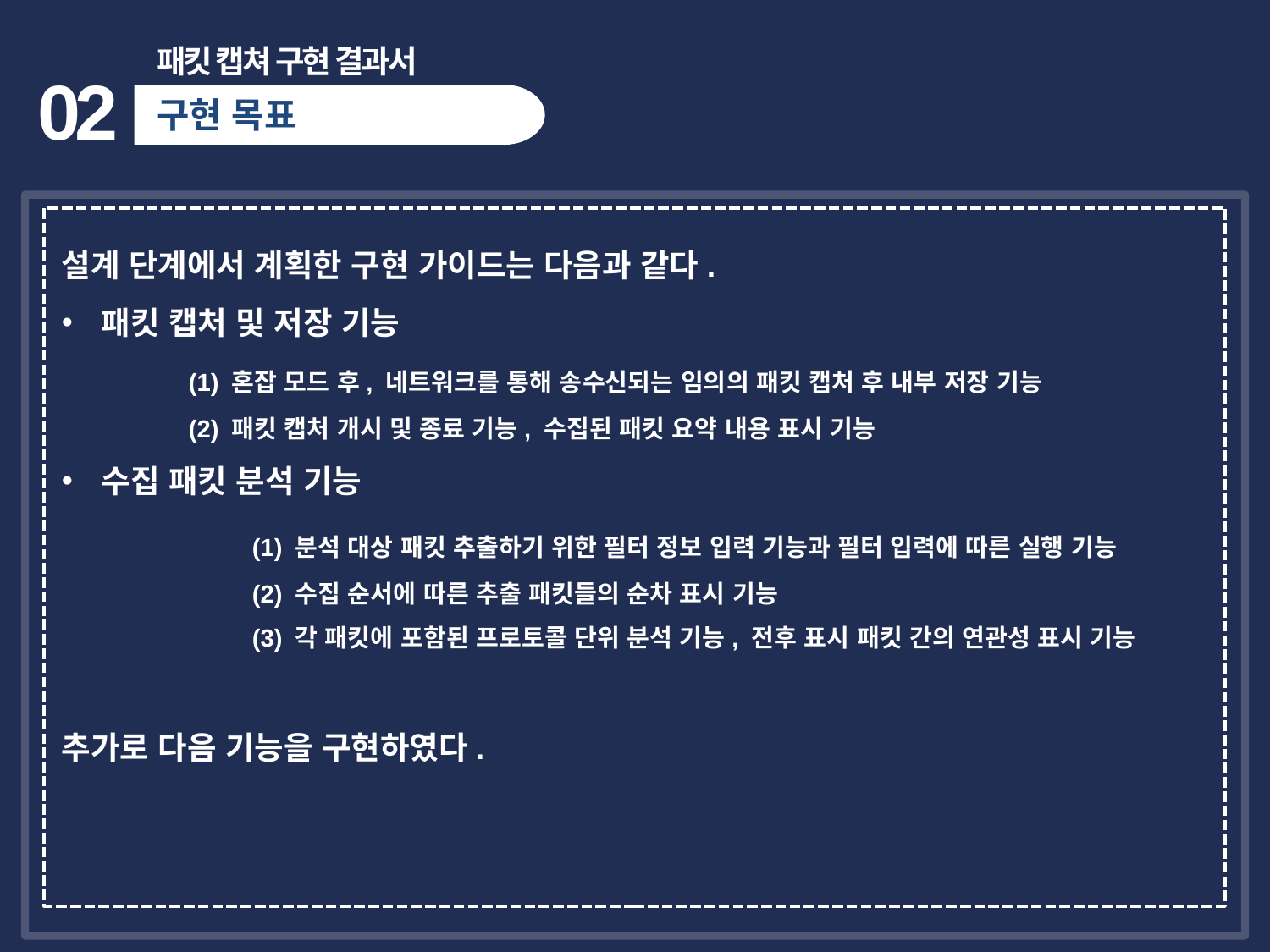

패킷 캡쳐 구현 결과서
02

구현 목표

설계 단계에서 계획한 구현 가이드는 다음과 같다.
패킷 캡처 및 저장 기능
	(1) 혼잡 모드 후, 네트워크를 통해 송수신되는 임의의 패킷 캡처 후 내부 저장 기능
	(2) 패킷 캡처 개시 및 종료 기능, 수집된 패킷 요약 내용 표시 기능
수집 패킷 분석 기능
	(1) 분석 대상 패킷 추출하기 위한 필터 정보 입력 기능과 필터 입력에 따른 실행 기능
	(2) 수집 순서에 따른 추출 패킷들의 순차 표시 기능
	(3) 각 패킷에 포함된 프로토콜 단위 분석 기능, 전후 표시 패킷 간의 연관성 표시 기능

추가로 다음 기능을 구현하였다.